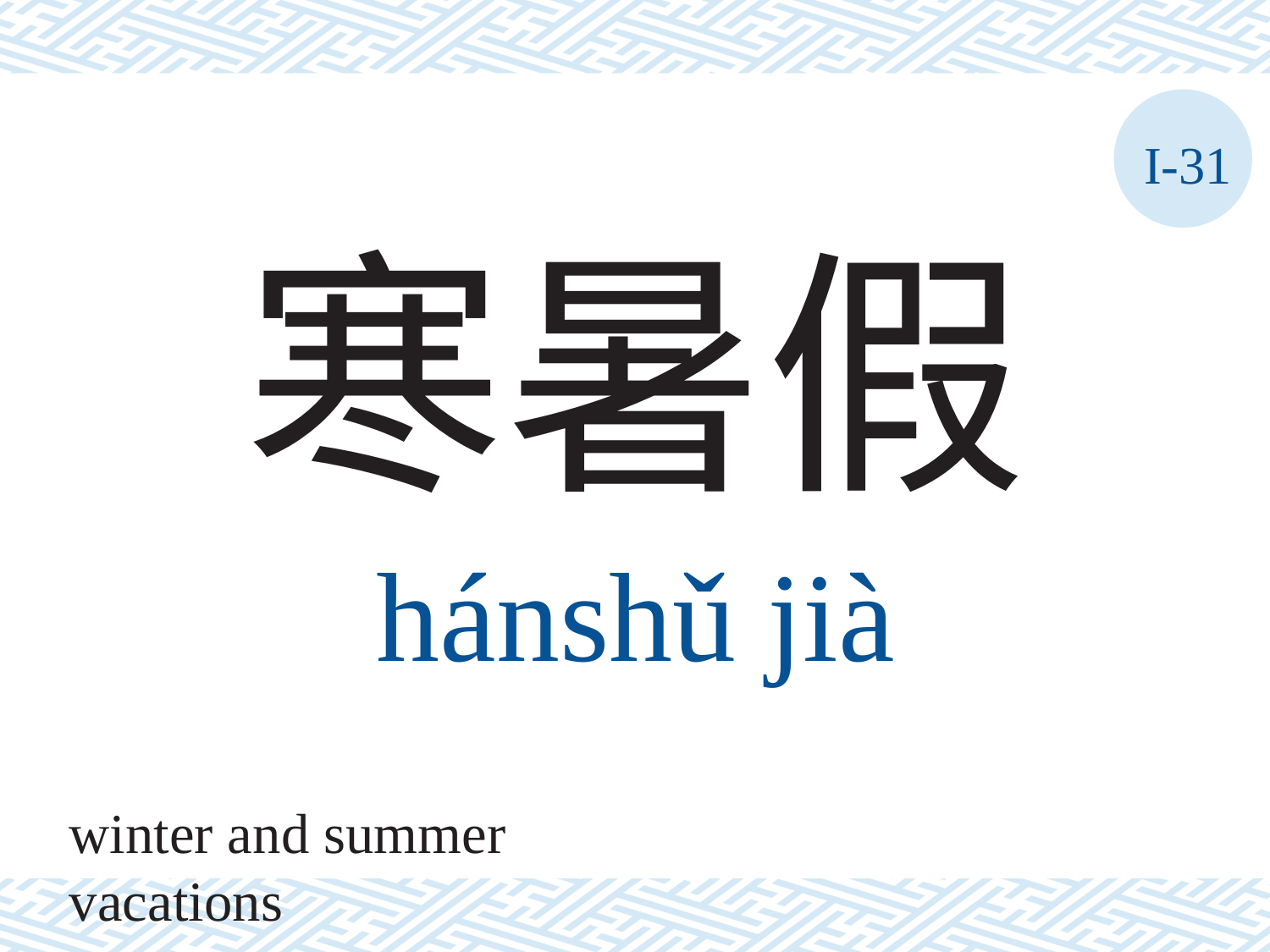

I-31
寒暑假
hánshǔ	jià
winter and summer vacations